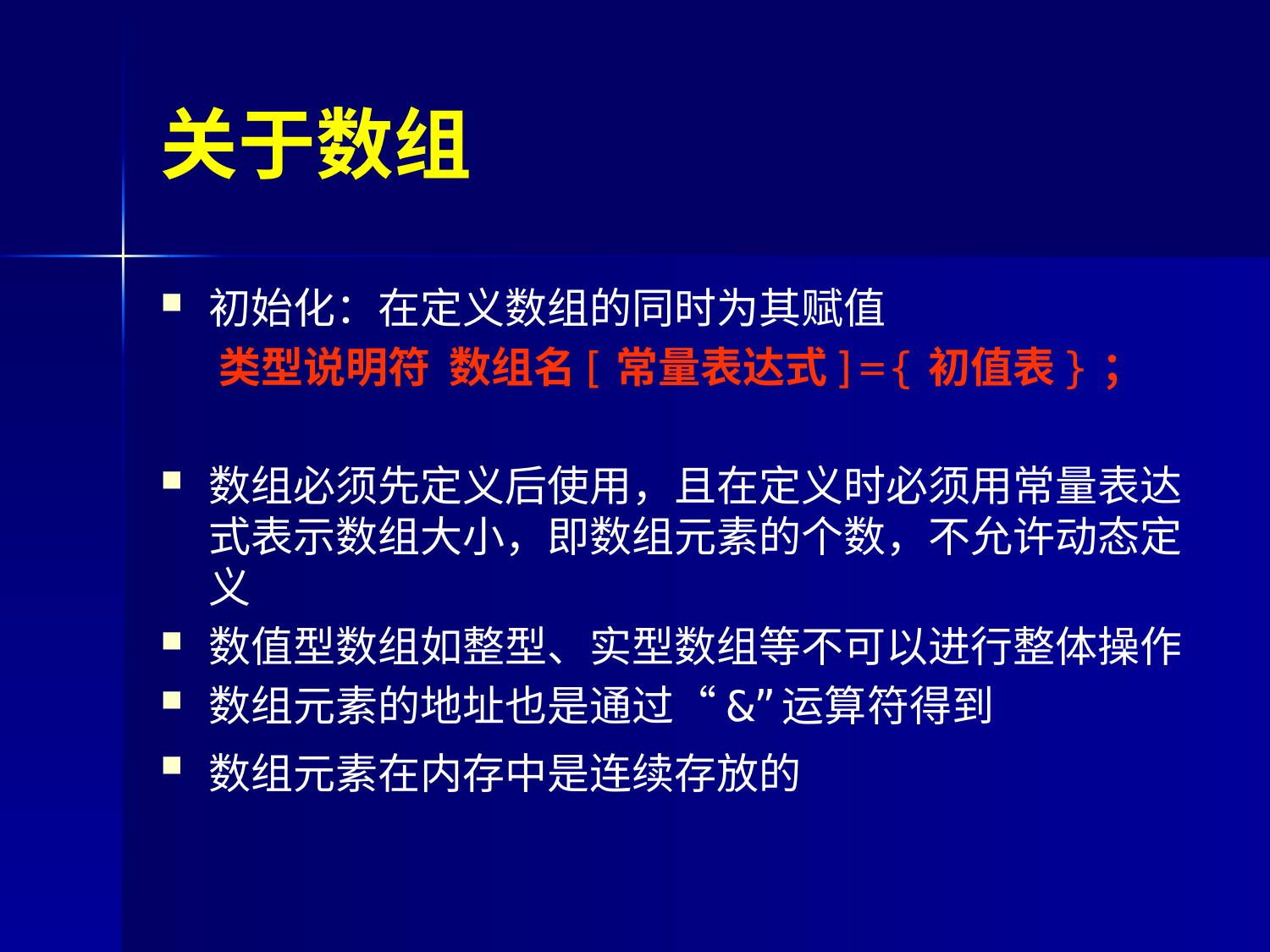

# 关于数组
初始化：在定义数组的同时为其赋值
     类型说明符  数组名[常量表达式]={初值表}；

数组必须先定义后使用，且在定义时必须用常量表达式表示数组大小，即数组元素的个数，不允许动态定义
数值型数组如整型、实型数组等不可以进行整体操作
数组元素的地址也是通过“&”运算符得到
数组元素在内存中是连续存放的